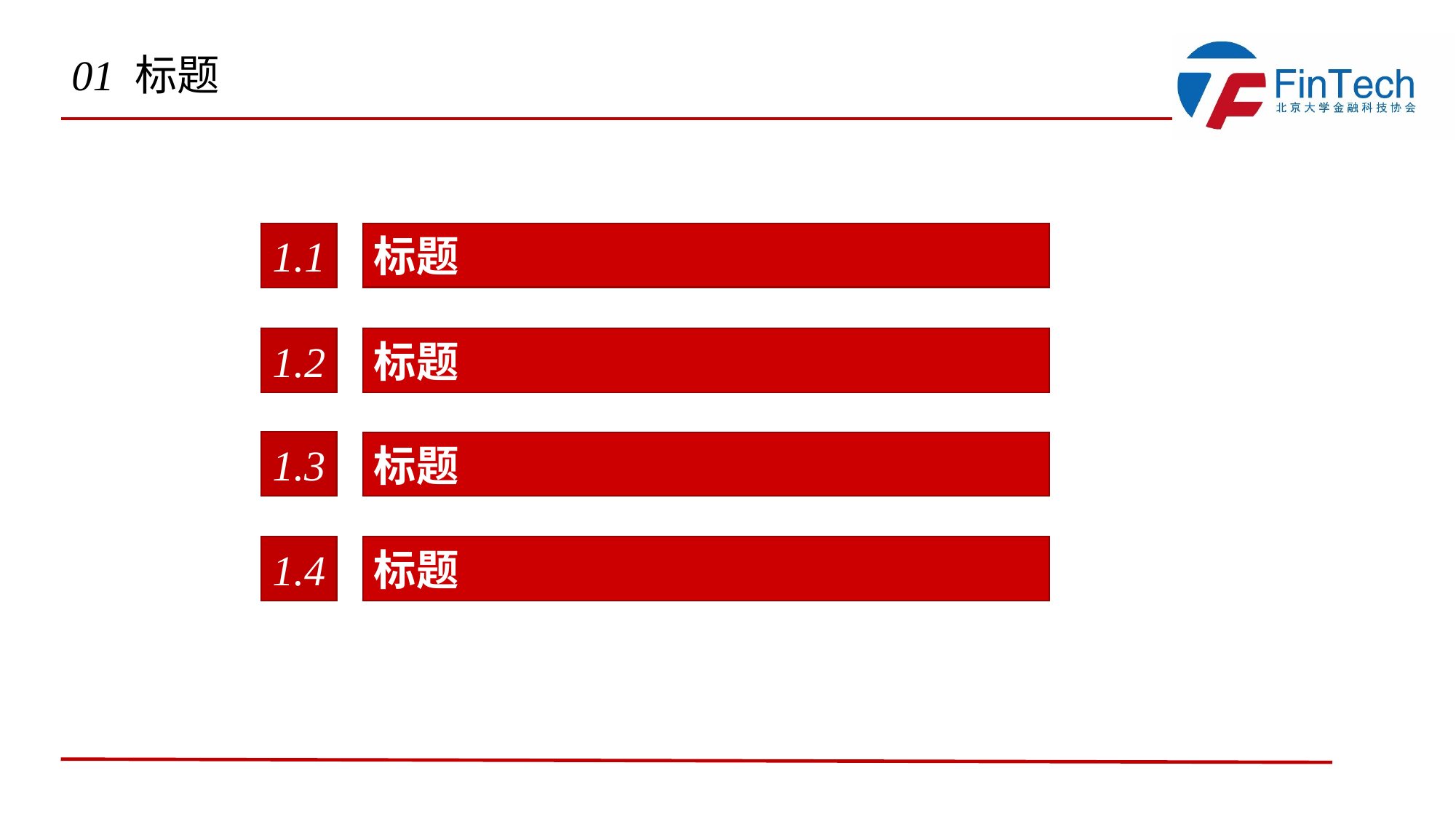

01 标题
1.1
标题
1.2
标题
1.3
标题
1.4
标题